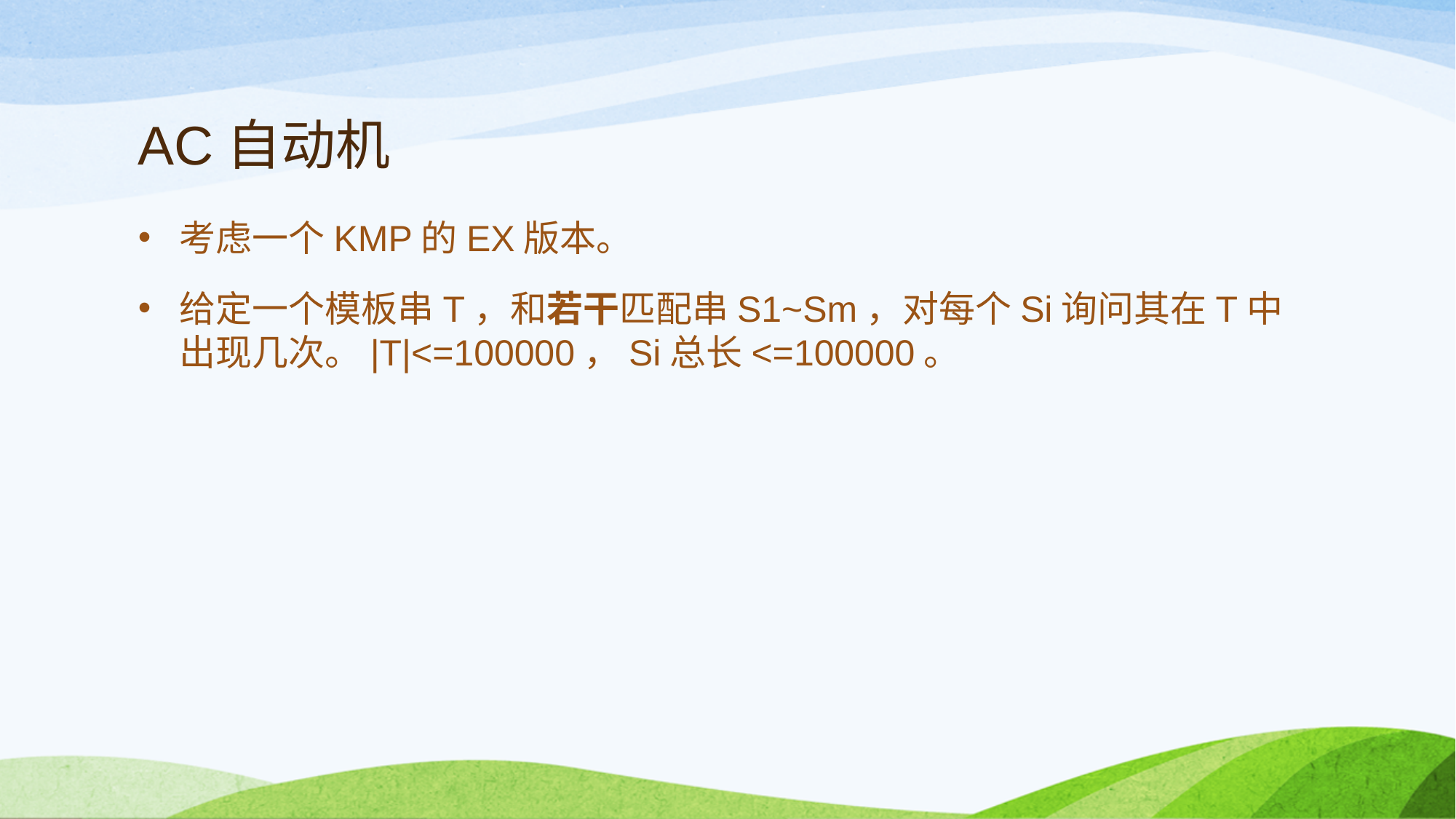

# AC自动机
考虑一个KMP的EX版本。
给定一个模板串T，和若干匹配串S1~Sm，对每个Si询问其在T中出现几次。|T|<=100000，Si总长<=100000。